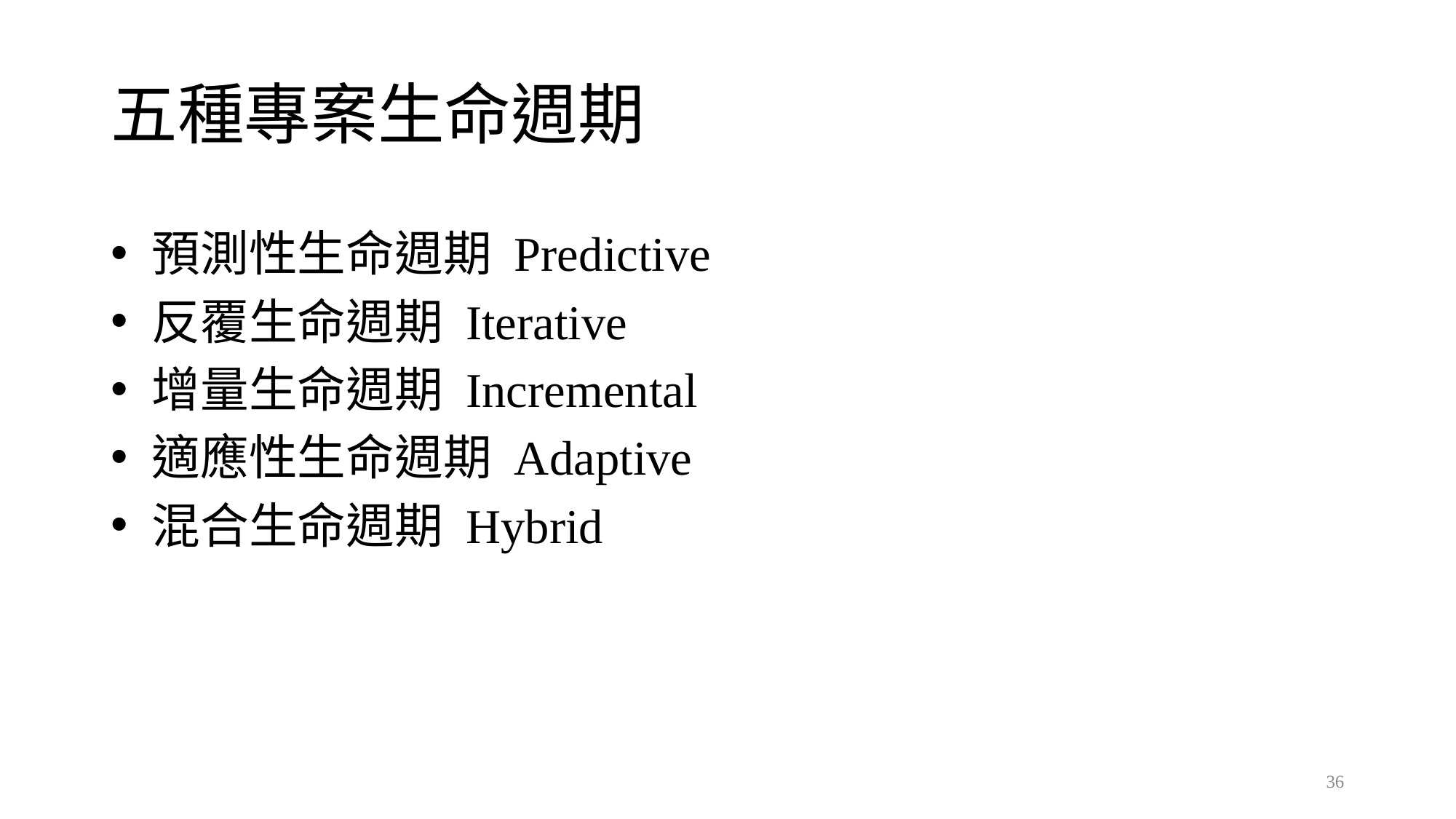

# 五種專案生命週期
預測性生命週期 Predictive
反覆生命週期 Iterative
增量生命週期 Incremental
適應性生命週期 Adaptive
混合生命週期 Hybrid
36